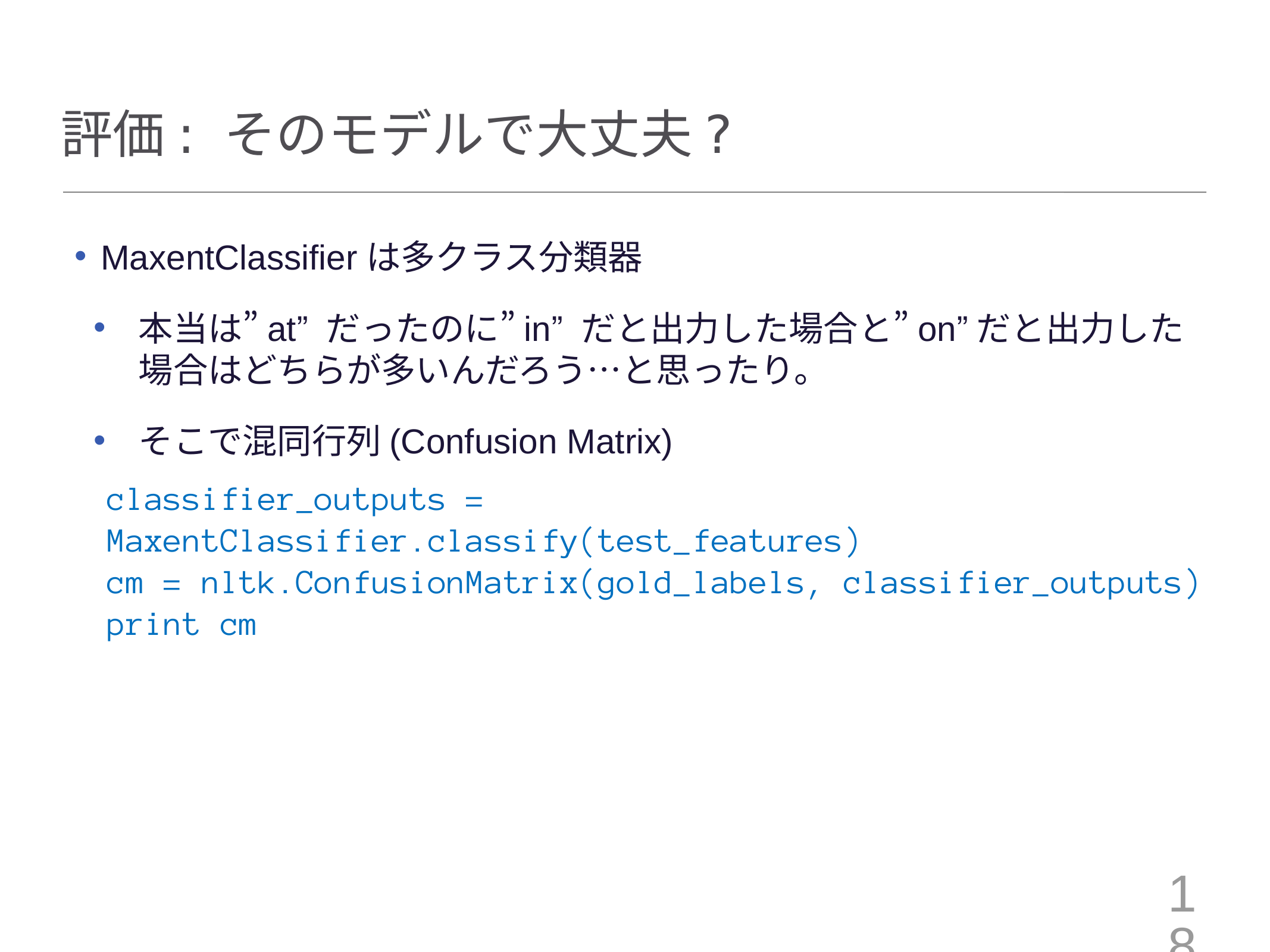

# 評価: そのモデルで大丈夫?
MaxentClassifierは多クラス分類器
本当は”at” だったのに”in” だと出力した場合と”on”だと出力した場合はどちらが多いんだろう…と思ったり。
そこで混同行列(Confusion Matrix)
classifier_outputs = MaxentClassifier.classify(test_features)
cm = nltk.ConfusionMatrix(gold_labels, classifier_outputs)
print cm
18